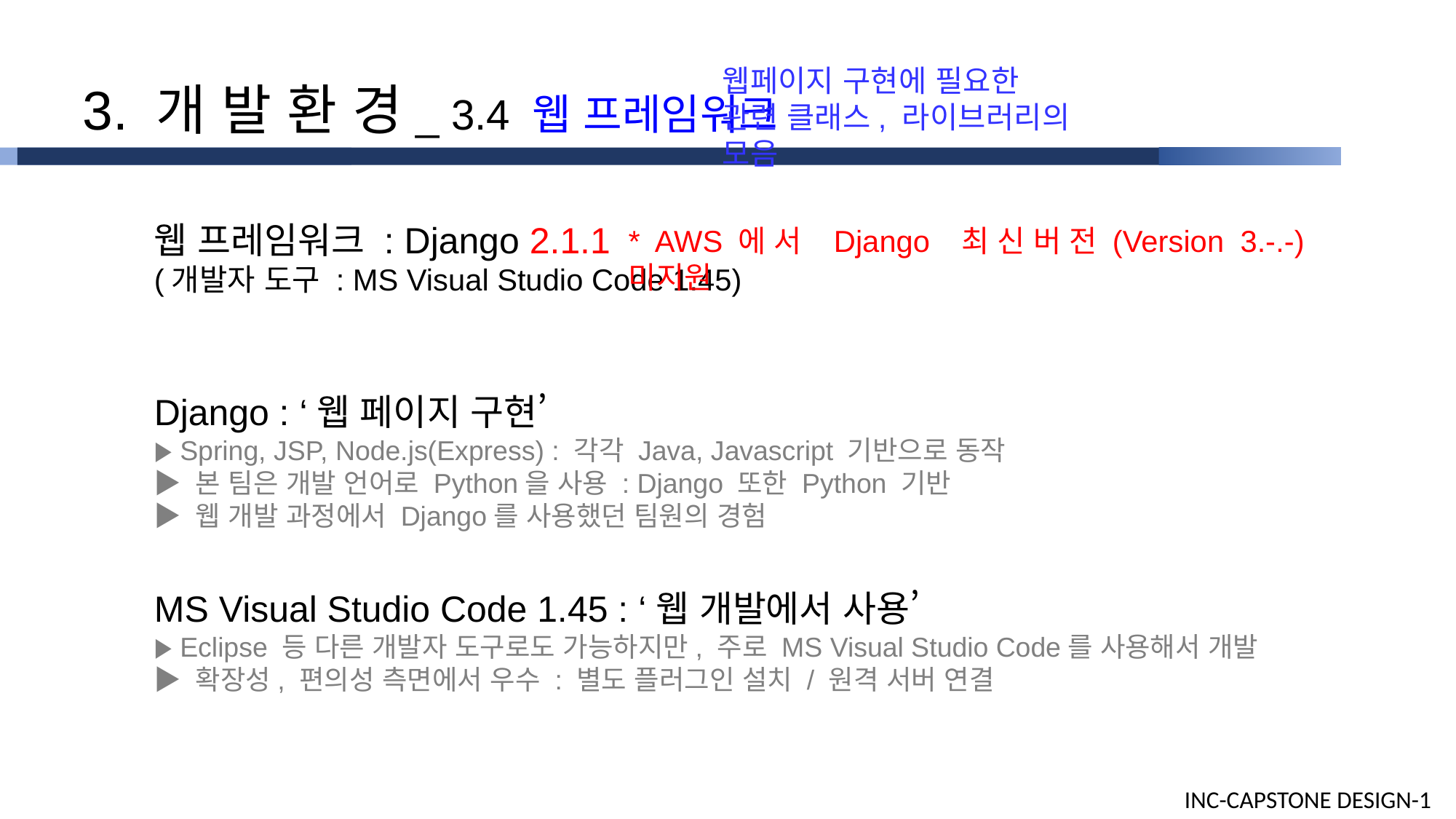

웹페이지 구현에 필요한
관련 클래스, 라이브러리의 모음
  3. 개 발 환 경_ 3.4 웹 프레임워크
웹 프레임워크 : Django 2.1.1
(개발자 도구 : MS Visual Studio Code 1.45)
* AWS에서 Django 최신버전(Version 3.-.-) 미지원
Django : ‘웹 페이지 구현’
▶ Spring, JSP, Node.js(Express) : 각각 Java, Javascript 기반으로 동작
▶ 본 팀은 개발 언어로 Python을 사용 : Django 또한 Python 기반
▶ 웹 개발 과정에서 Django를 사용했던 팀원의 경험

MS Visual Studio Code 1.45 : ‘웹 개발에서 사용’
▶ Eclipse 등 다른 개발자 도구로도 가능하지만, 주로 MS Visual Studio Code를 사용해서 개발
▶ 확장성, 편의성 측면에서 우수 : 별도 플러그인 설치 / 원격 서버 연결